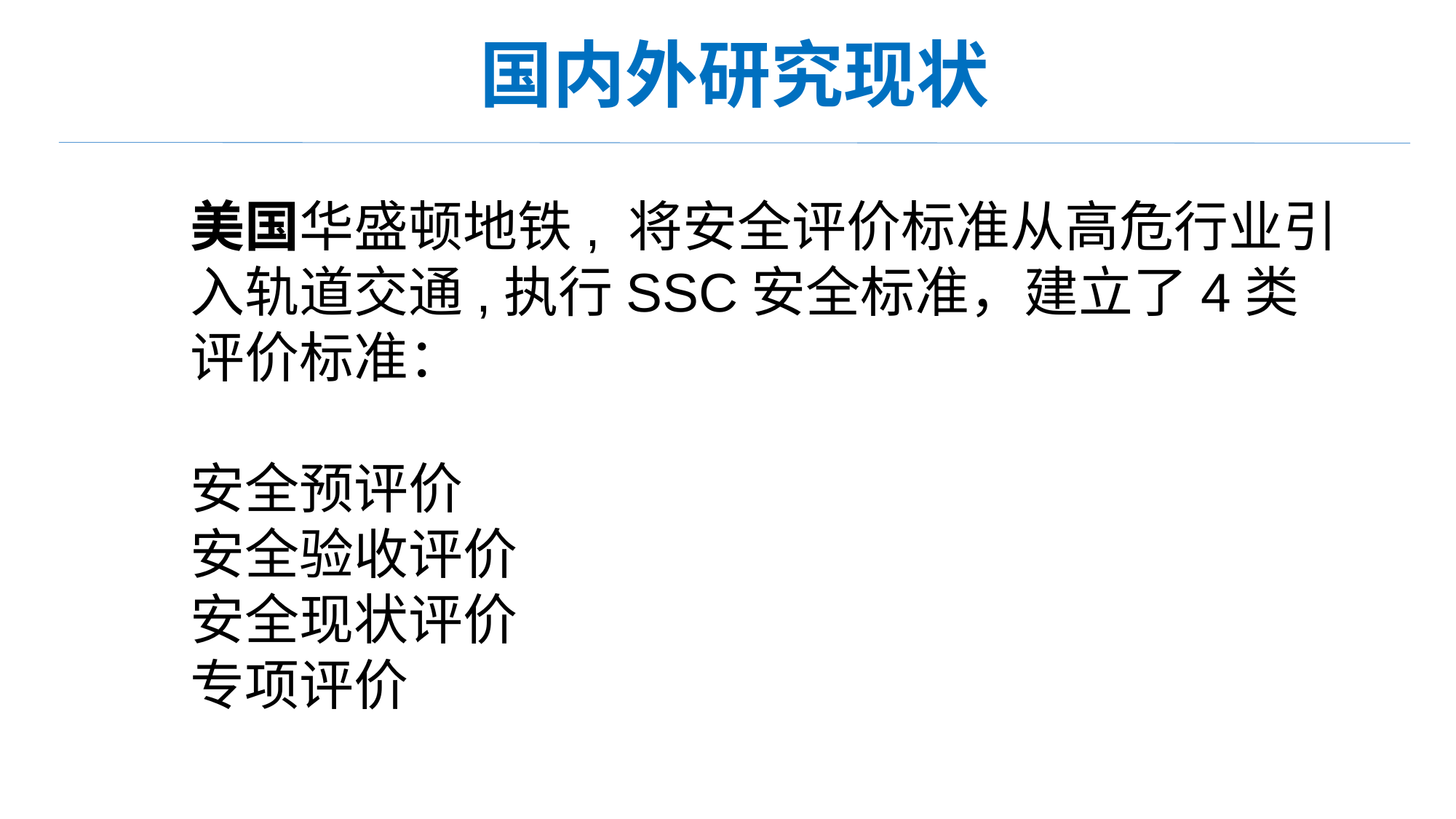

国内外研究现状
美国华盛顿地铁, 将安全评价标准从高危行业引入轨道交通,执行SSC安全标准，建立了4类评价标准：

安全预评价
安全验收评价
安全现状评价
专项评价

8